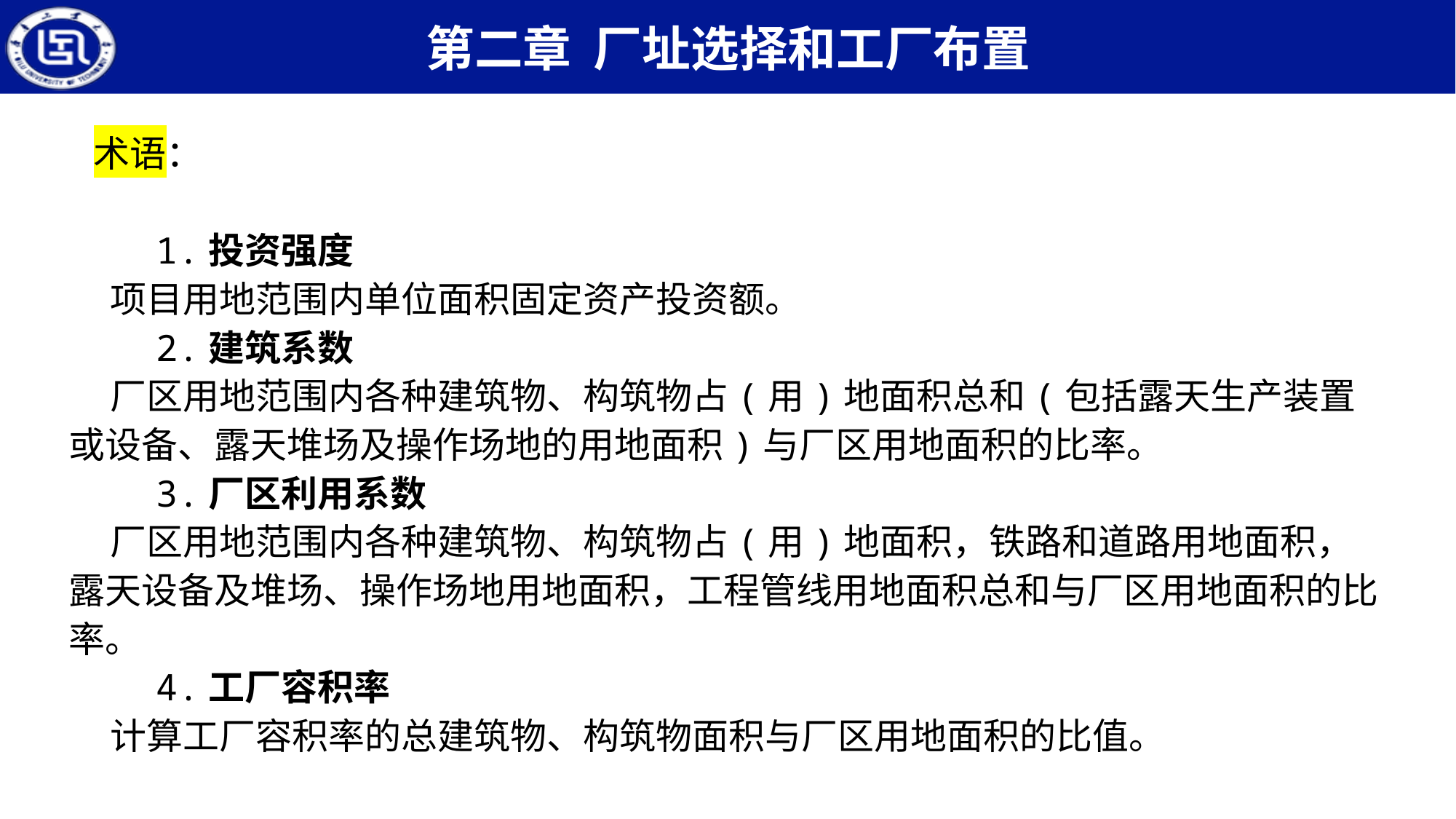

术语：

    1.投资强度
    项目用地范围内单位面积固定资产投资额。
    2.建筑系数
    厂区用地范围内各种建筑物、构筑物占(用)地面积总和(包括露天生产装置或设备、露天堆场及操作场地的用地面积)与厂区用地面积的比率。
    3.厂区利用系数
    厂区用地范围内各种建筑物、构筑物占(用)地面积，铁路和道路用地面积，露天设备及堆场、操作场地用地面积，工程管线用地面积总和与厂区用地面积的比率。
    4.工厂容积率
    计算工厂容积率的总建筑物、构筑物面积与厂区用地面积的比值。